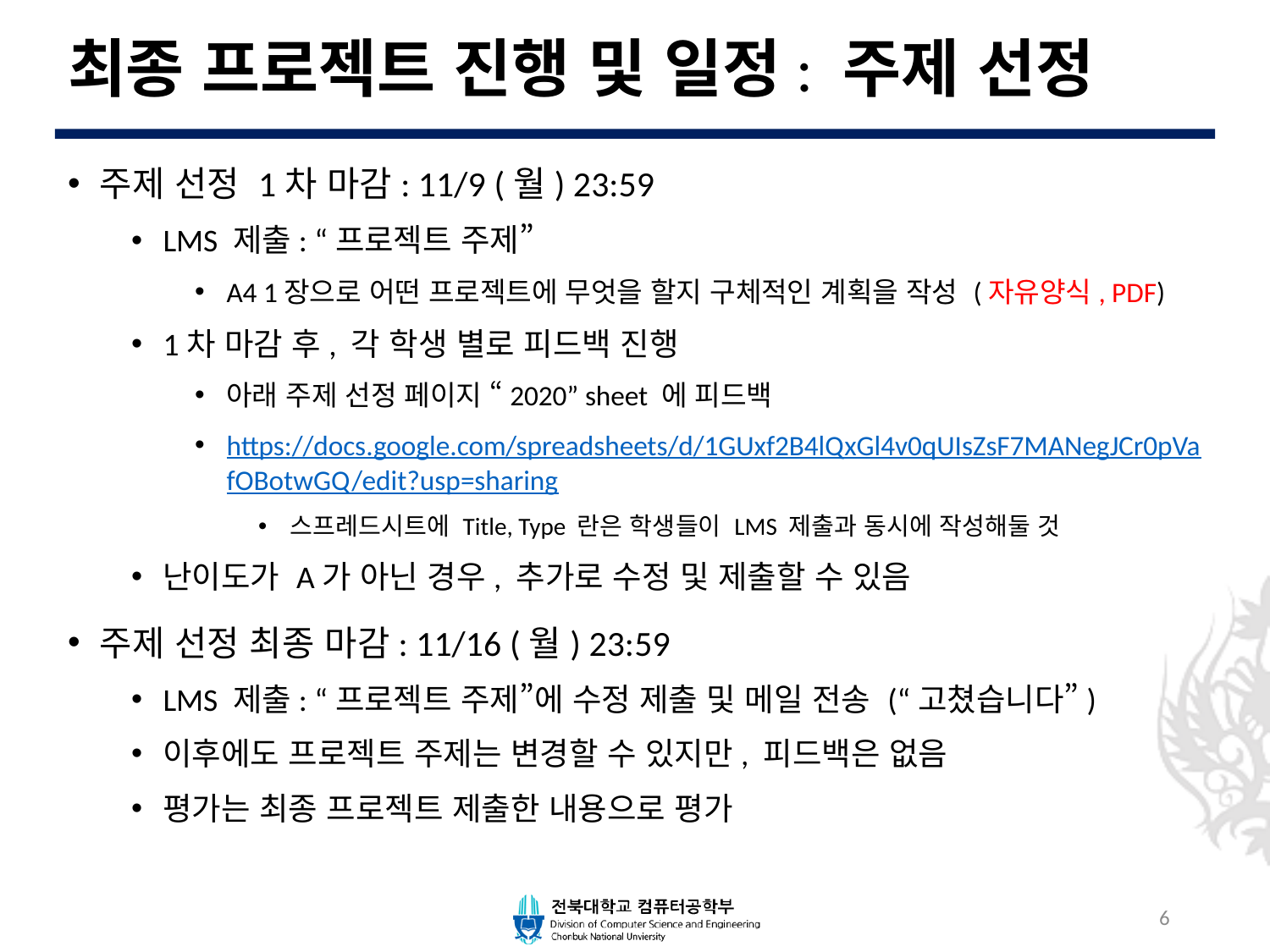

# 최종 프로젝트 진행 및 일정: 주제 선정
주제 선정 1차 마감: 11/9 (월) 23:59
LMS 제출: “프로젝트 주제”
A4 1장으로 어떤 프로젝트에 무엇을 할지 구체적인 계획을 작성 (자유양식, PDF)
1차 마감 후, 각 학생 별로 피드백 진행
아래 주제 선정 페이지 “2020” sheet 에 피드백
https://docs.google.com/spreadsheets/d/1GUxf2B4lQxGl4v0qUIsZsF7MANegJCr0pVafOBotwGQ/edit?usp=sharing
스프레드시트에 Title, Type 란은 학생들이 LMS 제출과 동시에 작성해둘 것
난이도가 A가 아닌 경우, 추가로 수정 및 제출할 수 있음
주제 선정 최종 마감: 11/16 (월) 23:59
LMS 제출: “프로젝트 주제”에 수정 제출 및 메일 전송 (“고쳤습니다”)
이후에도 프로젝트 주제는 변경할 수 있지만, 피드백은 없음
평가는 최종 프로젝트 제출한 내용으로 평가

6